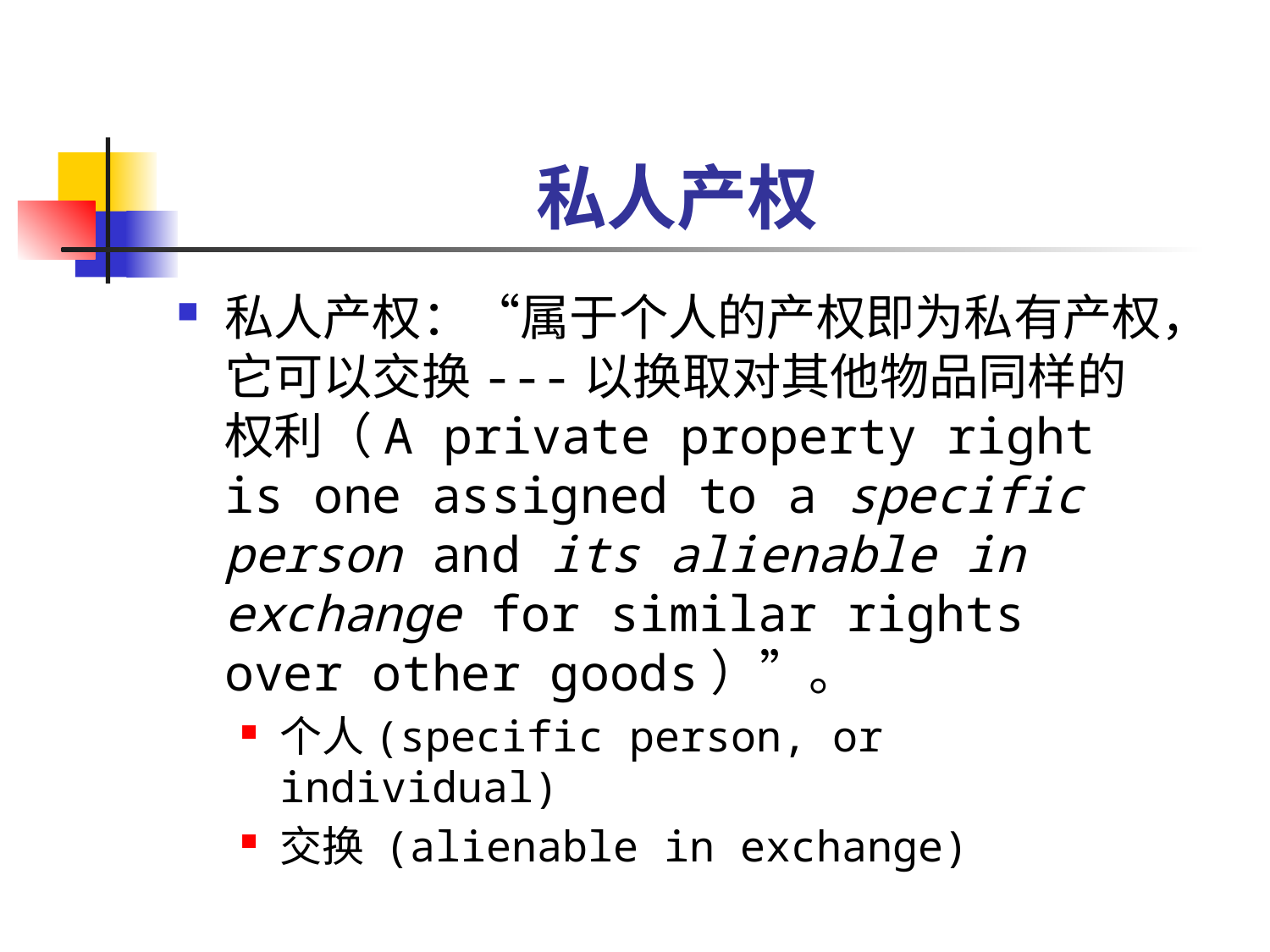

# 私人产权
私人产权：“属于个人的产权即为私有产权，它可以交换---以换取对其他物品同样的权利（A private property right is one assigned to a specific person and its alienable in exchange for similar rights over other goods）”。
个人(specific person, or individual)
交换 (alienable in exchange)